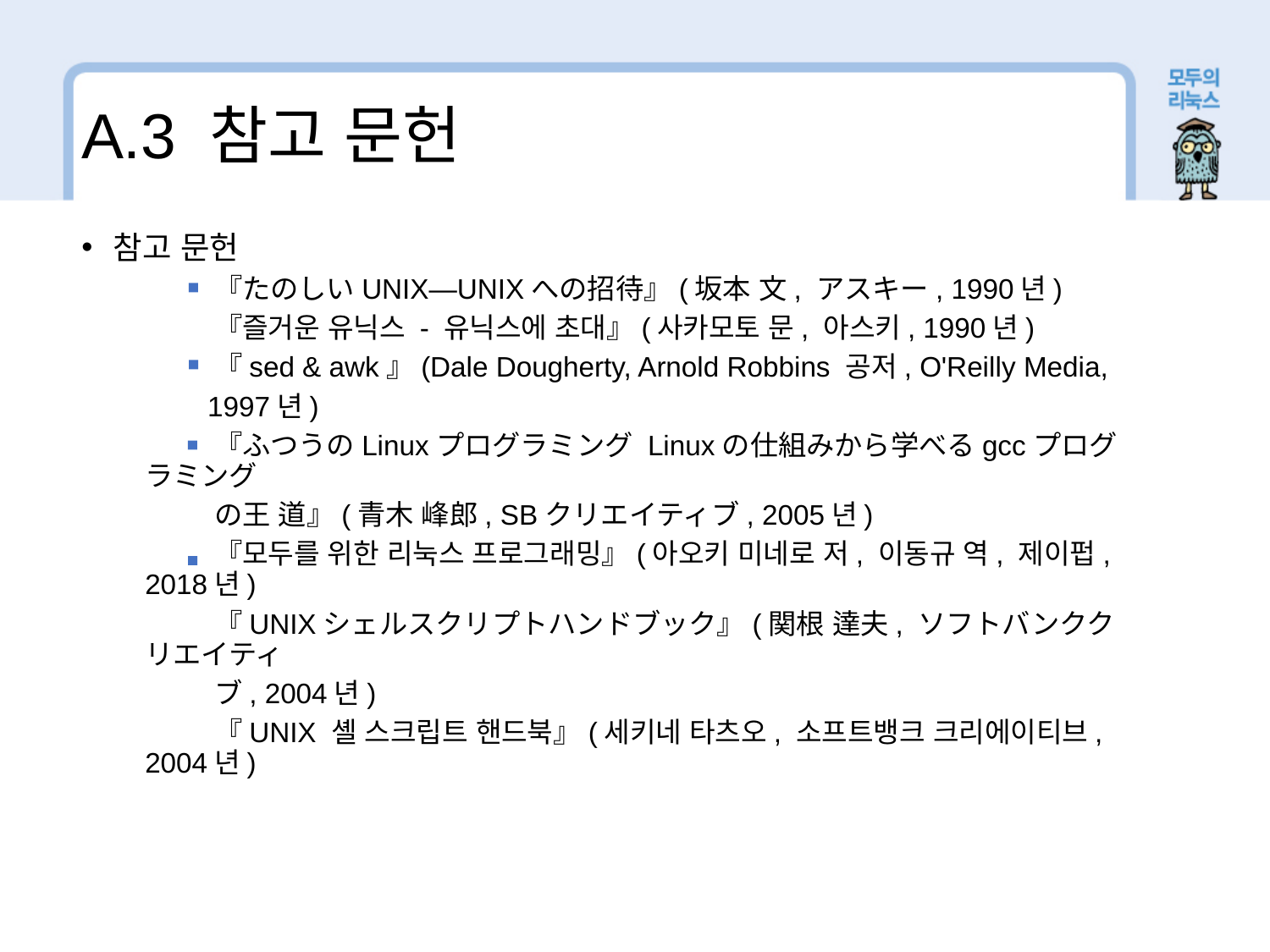

A.3 참고 문헌
참고 문헌
        『たのしいUNIX―UNIXへの招待』(坂本 文, アスキー, 1990년)
        『즐거운 유닉스 - 유닉스에 초대』(사카모토 문, 아스키, 1990년)
        『sed & awk』(Dale Dougherty, Arnold Robbins 공저, O'Reilly Media,
        1997년)
        『ふつうのLinuxプログラミング Linuxの仕組みから学べるgccプログラミング
        の王 道』(青木 峰郎, SBクリエイティブ, 2005년)
        『모두를 위한 리눅스 프로그래밍』(아오키 미네로 저, 이동규 역, 제이펍, 2018년)
        『UNIXシェルスクリプトハンドブック』(関根 達夫, ソフトバンククリエイティ
        ブ, 2004년)
        『UNIX 셸 스크립트 핸드북』(세키네 타츠오, 소프트뱅크 크리에이티브, 2004년)